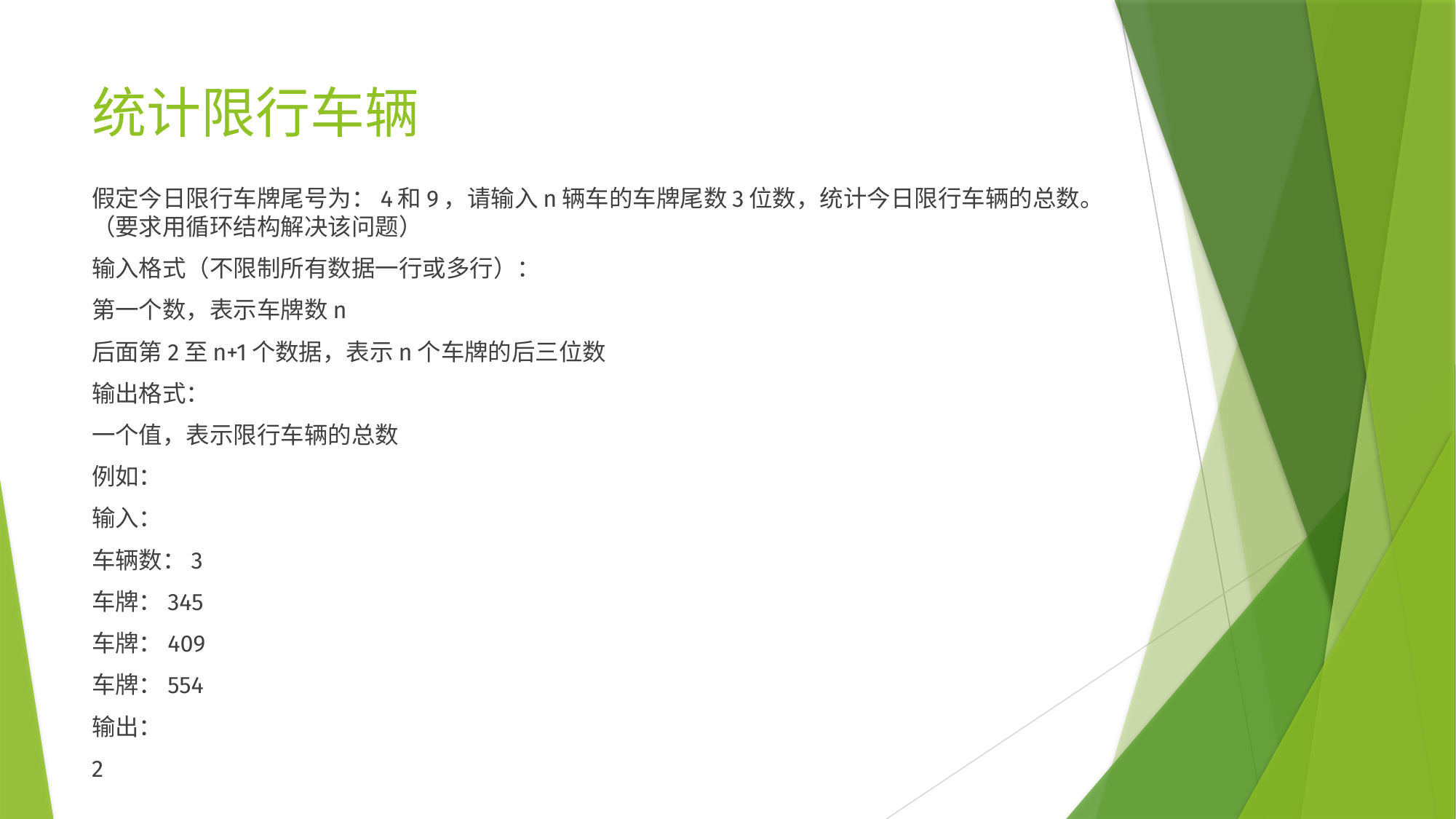

# 统计限行车辆
假定今日限行车牌尾号为：4和9，请输入n辆车的车牌尾数3位数，统计今日限行车辆的总数。（要求用循环结构解决该问题）
输入格式（不限制所有数据一行或多行）：
第一个数，表示车牌数n
后面第2至n+1个数据，表示n个车牌的后三位数
输出格式：
一个值，表示限行车辆的总数
例如：
输入：
车辆数：3
车牌：345
车牌：409
车牌：554
输出：
2